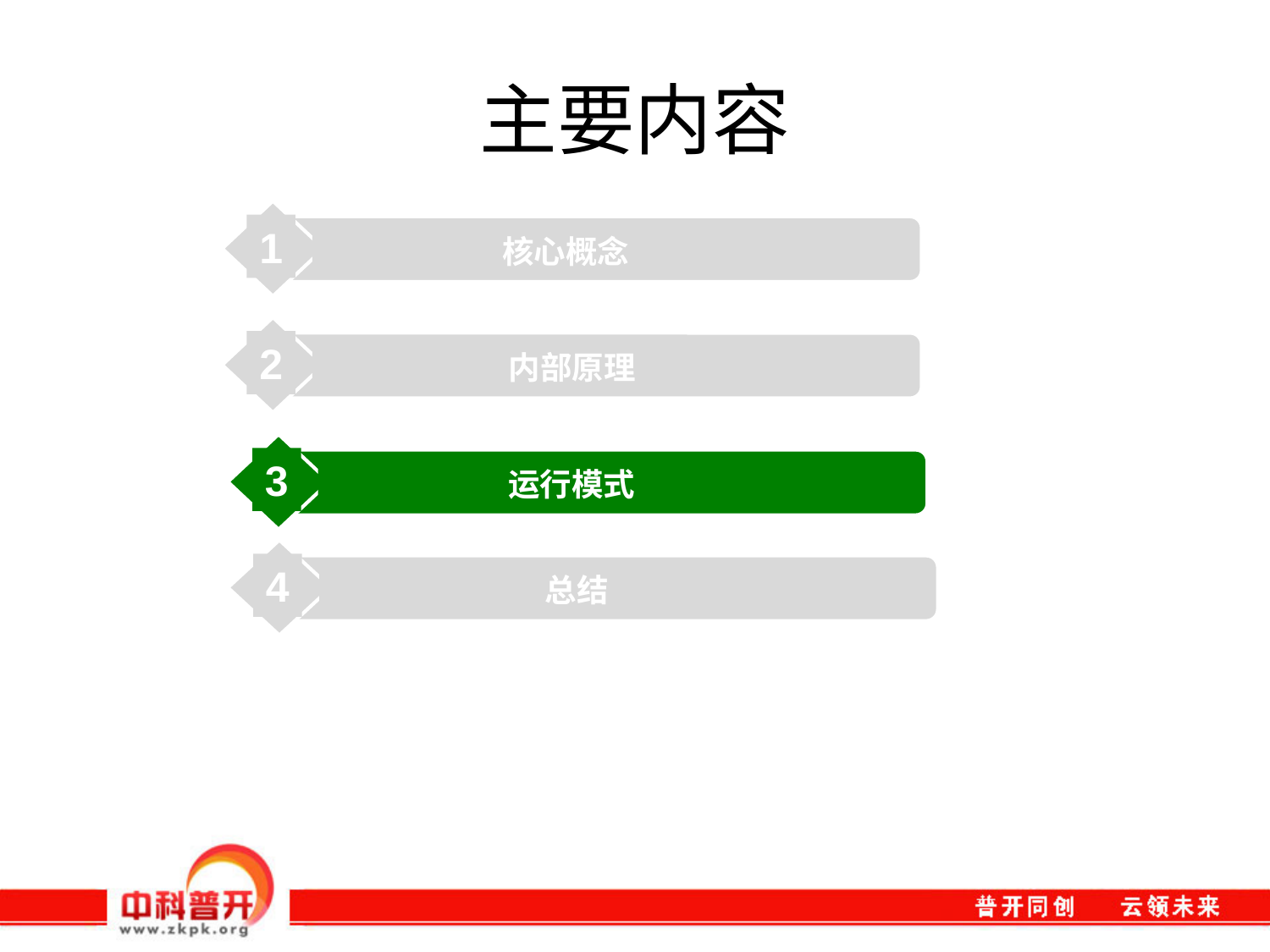

# 主要内容

1

核心概念

2

内部原理

3

运行模式

4

总结